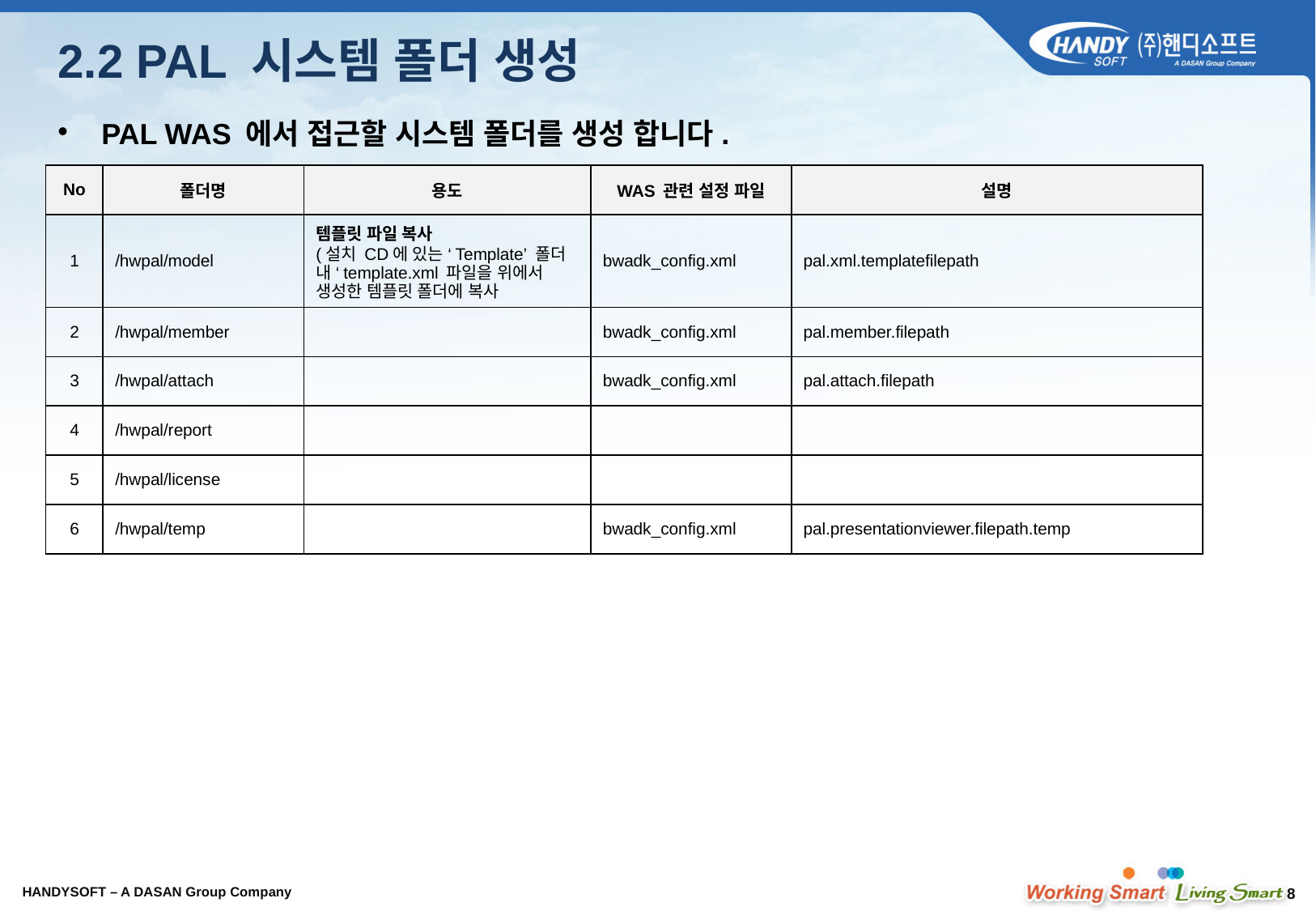

# 2.2 PAL 시스템 폴더 생성
PAL WAS 에서 접근할 시스템 폴더를 생성 합니다.
| No | 폴더명 | 용도 | WAS 관련 설정 파일 | 설명 |
| --- | --- | --- | --- | --- |
| 1 | /hwpal/model | 템플릿 파일 복사 (설치 CD에 있는 ‘Template’ 폴더 내 ‘template.xml 파일을 위에서 생성한 템플릿 폴더에 복사 | bwadk\_config.xml | pal.xml.templatefilepath |
| 2 | /hwpal/member |  | bwadk\_config.xml | pal.member.filepath |
| 3 | /hwpal/attach |  | bwadk\_config.xml | pal.attach.filepath |
| 4 | /hwpal/report |  |  |  |
| 5 | /hwpal/license |  |  |  |
| 6 | /hwpal/temp |  | bwadk\_config.xml | pal.presentationviewer.filepath.temp |